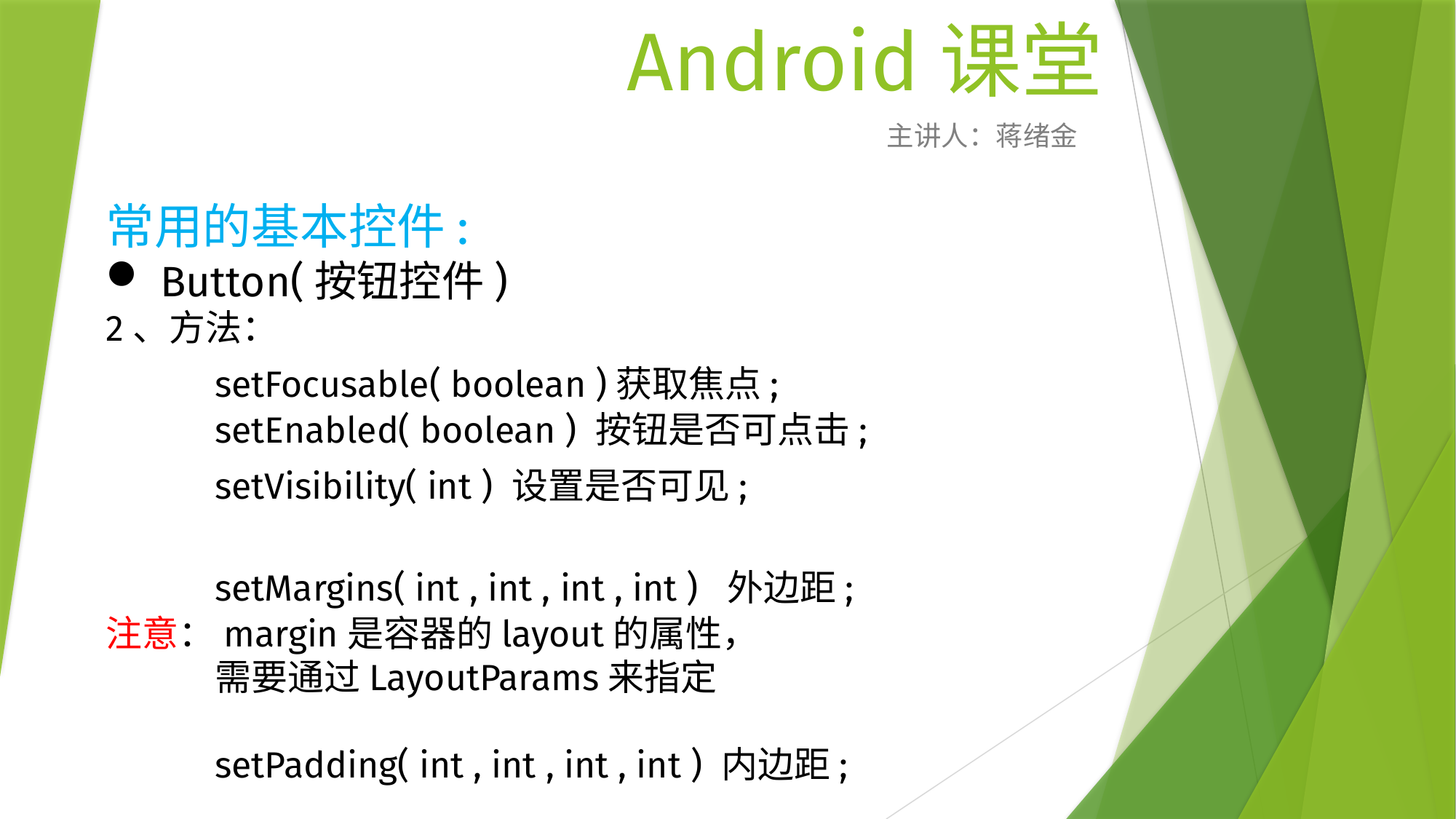

# Android课堂
主讲人：蒋绪金
常用的基本控件:
Button(按钮控件)
2、方法：
	setFocusable( boolean )获取焦点;
	setEnabled( boolean ) 按钮是否可点击;
	setVisibility( int ) 设置是否可见;

	setMargins( int , int , int , int )  外边距;
注意：margin是容器的layout的属性，
	需要通过LayoutParams来指定

	setPadding( int , int , int , int ) 内边距;